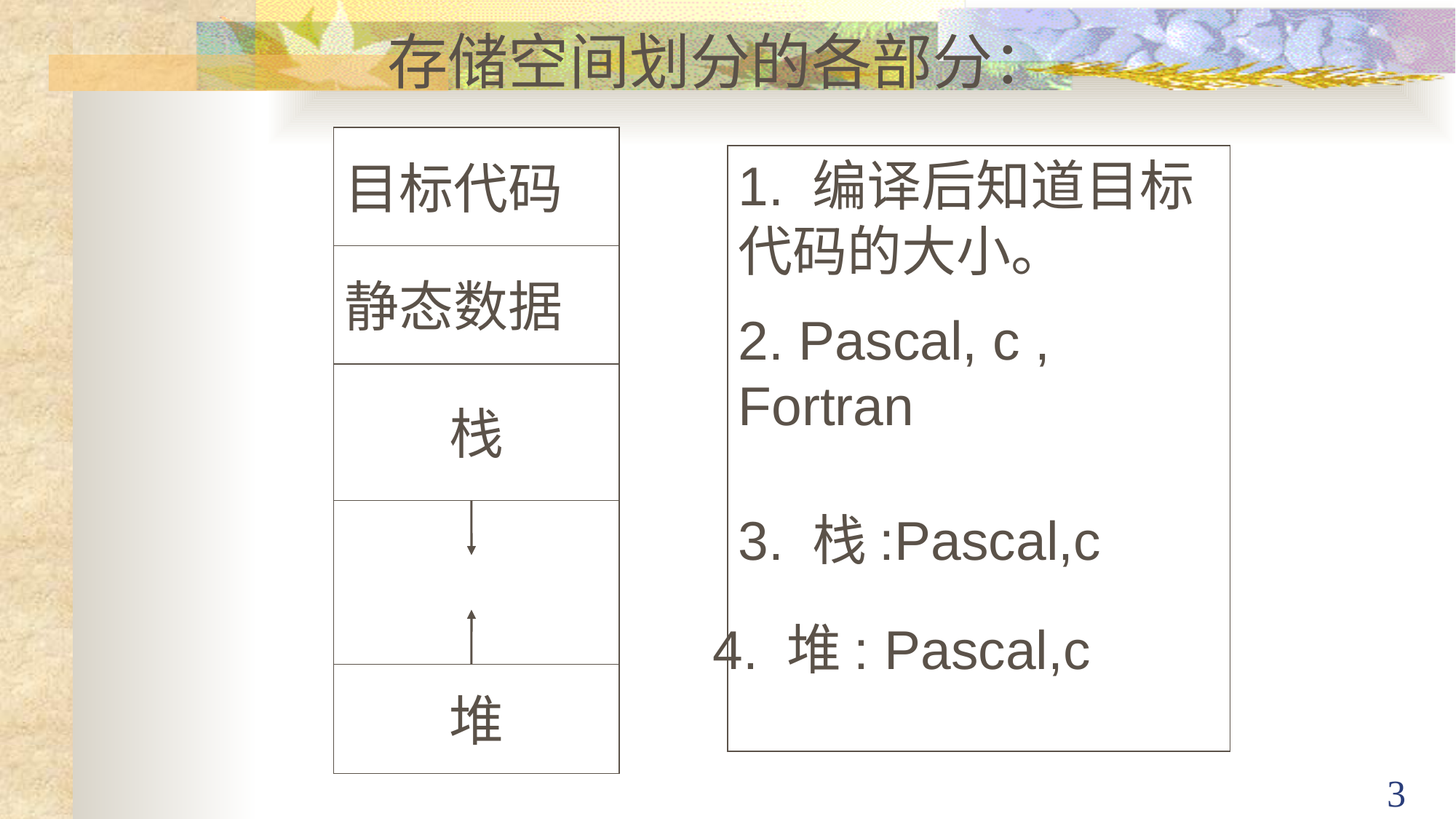

存储空间划分的各部分：
目标代码
1. 编译后知道目标代码的大小。

静态数据
2. Pascal, c ,　Fortran

栈

3. 栈:Pascal,c

4. 堆: Pascal,c
堆
3